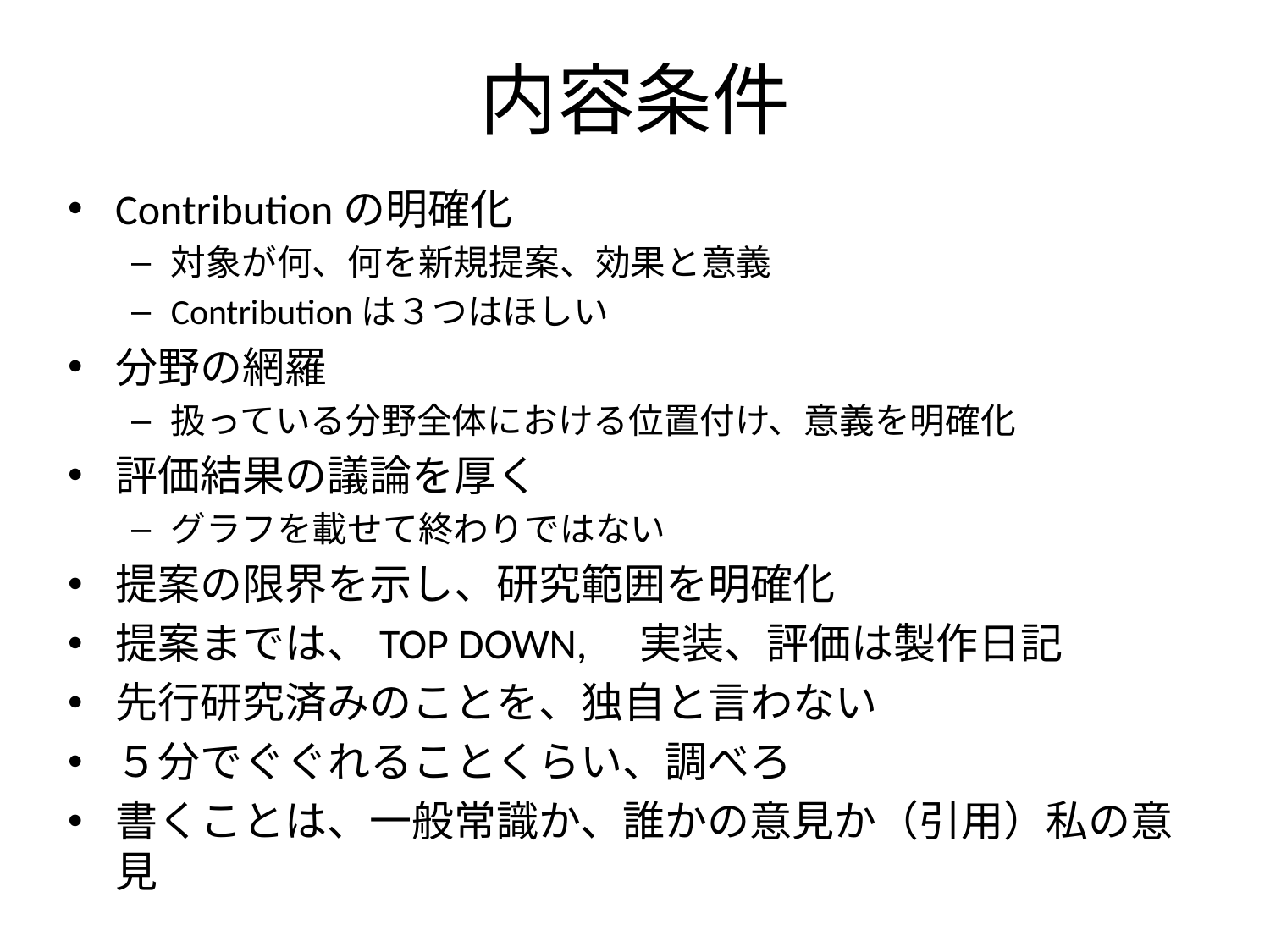

# 内容条件
Contributionの明確化
対象が何、何を新規提案、効果と意義
Contributionは３つはほしい
分野の網羅
扱っている分野全体における位置付け、意義を明確化
評価結果の議論を厚く
グラフを載せて終わりではない
提案の限界を示し、研究範囲を明確化
提案までは、TOP DOWN,　実装、評価は製作日記
先行研究済みのことを、独自と言わない
５分でぐぐれることくらい、調べろ
書くことは、一般常識か、誰かの意見か（引用）私の意見